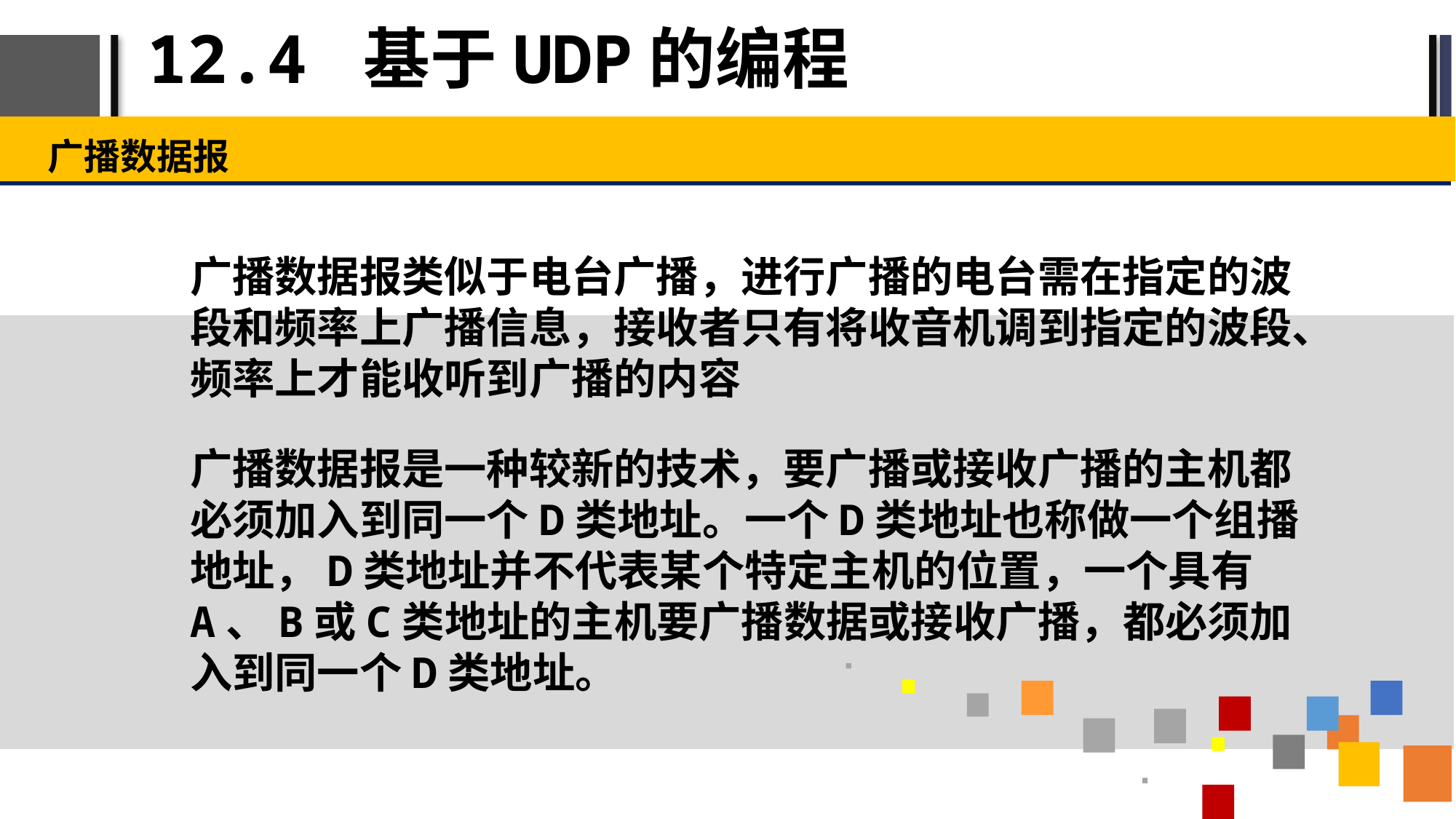

# 12.4 基于UDP的编程

广播数据报

广播数据报类似于电台广播，进行广播的电台需在指定的波段和频率上广播信息，接收者只有将收音机调到指定的波段、频率上才能收听到广播的内容

广播数据报是一种较新的技术，要广播或接收广播的主机都必须加入到同一个D类地址。一个D类地址也称做一个组播地址，D类地址并不代表某个特定主机的位置，一个具有A、B或C类地址的主机要广播数据或接收广播，都必须加入到同一个D类地址。